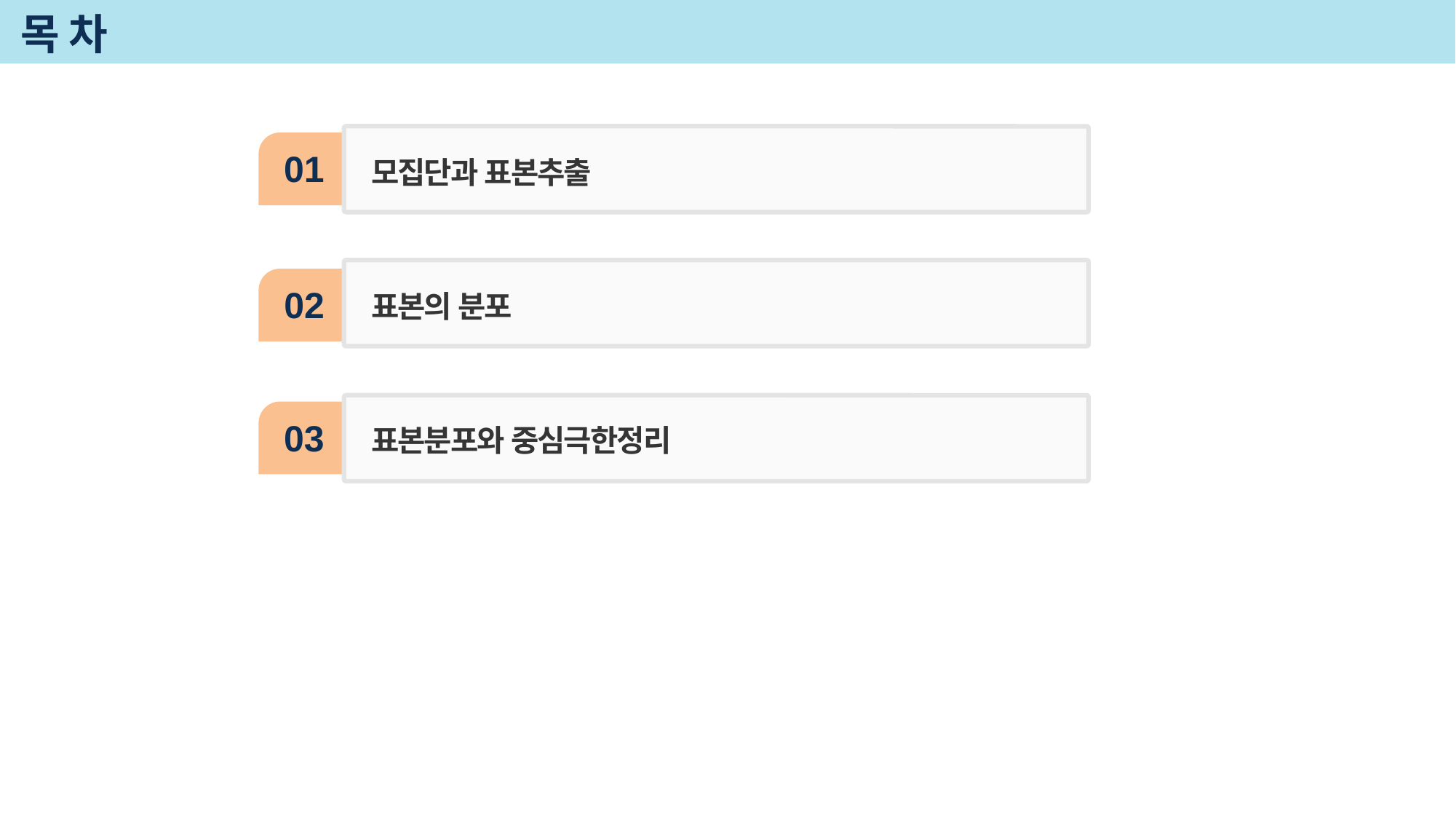

# 목 차

01
모집단과 표본추출

표본의 분포
02

03
표본분포와 중심극한정리